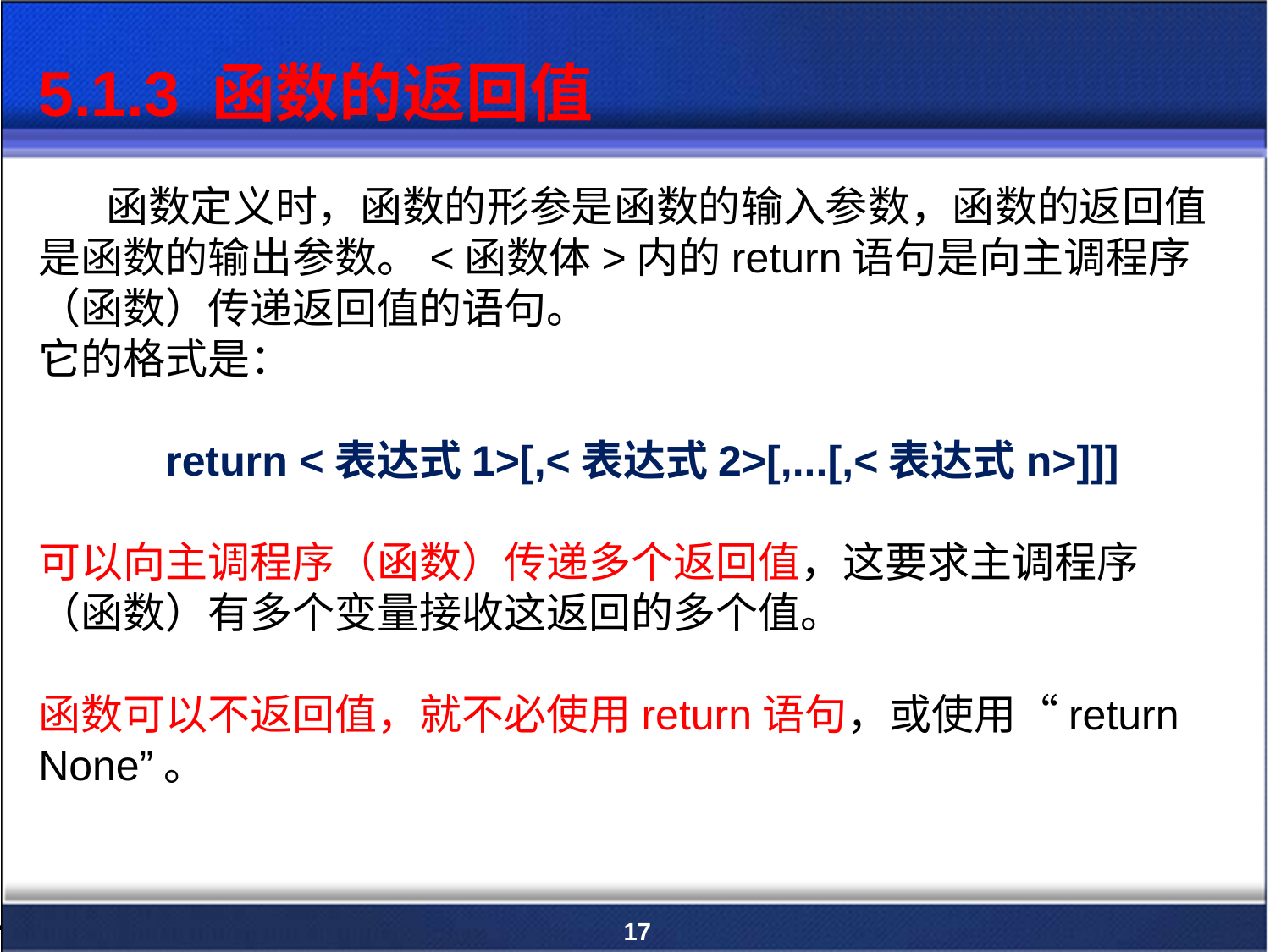

5.1.3 函数的返回值

      函数定义时，函数的形参是函数的输入参数，函数的返回值是函数的输出参数。<函数体>内的return语句是向主调程序（函数）传递返回值的语句。
它的格式是：

	return <表达式1>[,<表达式2>[,...[,<表达式n>]]]

可以向主调程序（函数）传递多个返回值，这要求主调程序（函数）有多个变量接收这返回的多个值。

函数可以不返回值，就不必使用return语句，或使用“return None”。
17